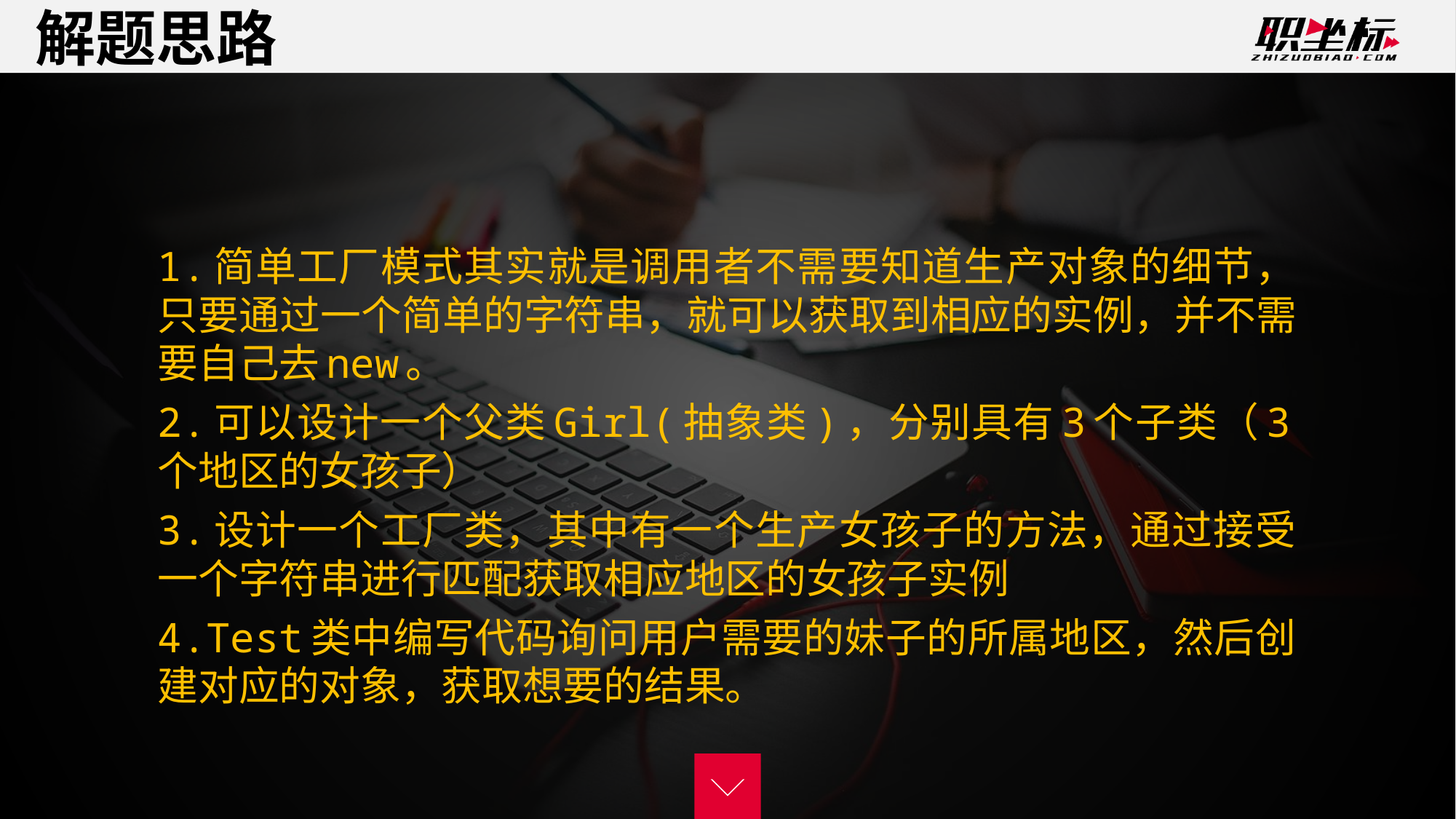

解题思路

1.简单工厂模式其实就是调用者不需要知道生产对象的细节，只要通过一个简单的字符串，就可以获取到相应的实例，并不需要自己去new。
2.可以设计一个父类Girl(抽象类)，分别具有3个子类（3个地区的女孩子）
3.设计一个工厂类，其中有一个生产女孩子的方法，通过接受一个字符串进行匹配获取相应地区的女孩子实例
4.Test类中编写代码询问用户需要的妹子的所属地区，然后创建对应的对象，获取想要的结果。